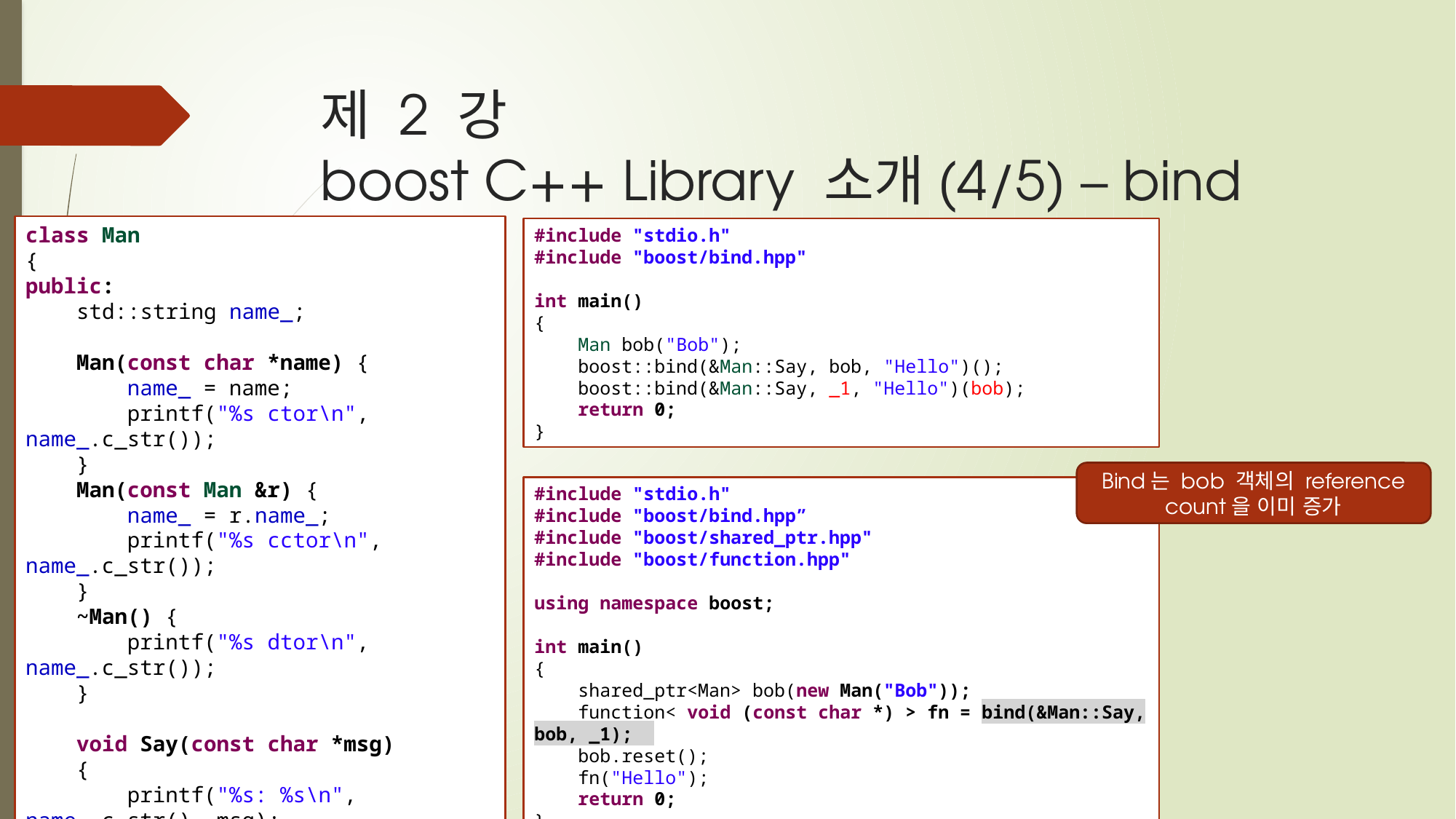

# 제 2 강 boost C++ Library 소개(4/5) – bind
class Man
{
public:
    std::string name_;

    Man(const char *name) {
        name_ = name;
        printf("%s ctor\n", name_.c_str());
    }
    Man(const Man &r) {
        name_ = r.name_;
        printf("%s cctor\n", name_.c_str());
    }
    ~Man() {
        printf("%s dtor\n", name_.c_str());
    }

    void Say(const char *msg)
    {
        printf("%s: %s\n", name_.c_str(), msg);
    }
};
#include "stdio.h"
#include "boost/bind.hpp"

int main()
{
    Man bob("Bob");
    boost::bind(&Man::Say, bob, "Hello")();
    boost::bind(&Man::Say, _1, "Hello")(bob);
    return 0;
}
Bind는 bob 객체의 reference count을 이미 증가
#include "stdio.h"
#include "boost/bind.hpp”
#include "boost/shared_ptr.hpp"
#include "boost/function.hpp"

using namespace boost;

int main()
{
    shared_ptr<Man> bob(new Man("Bob"));
    function< void (const char *) > fn = bind(&Man::Say, bob, _1);
    bob.reset();
    fn("Hello");
    return 0;
}